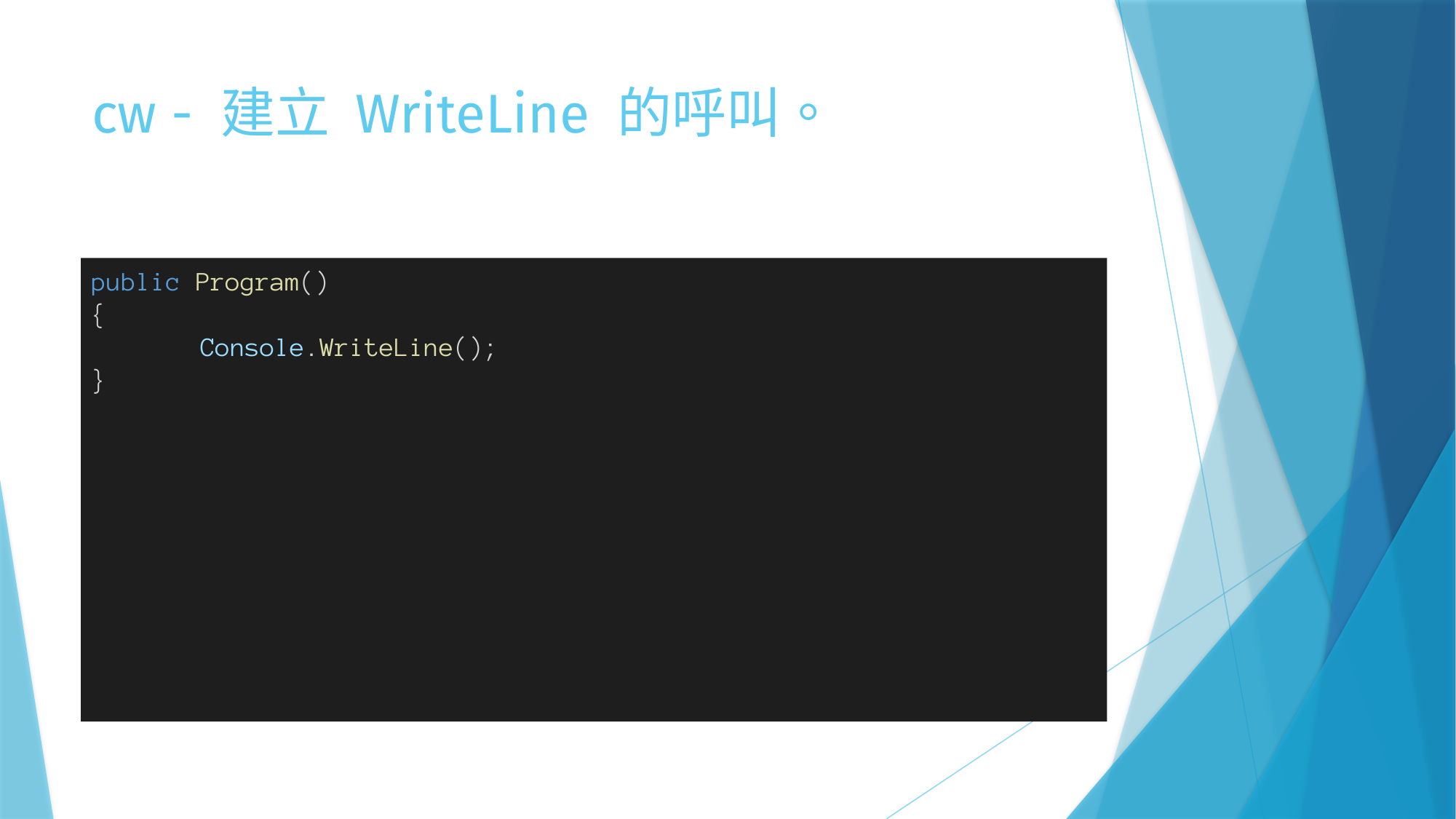

# cw - 建立 WriteLine 的呼叫。
public Program()
{
	Console.WriteLine();
}